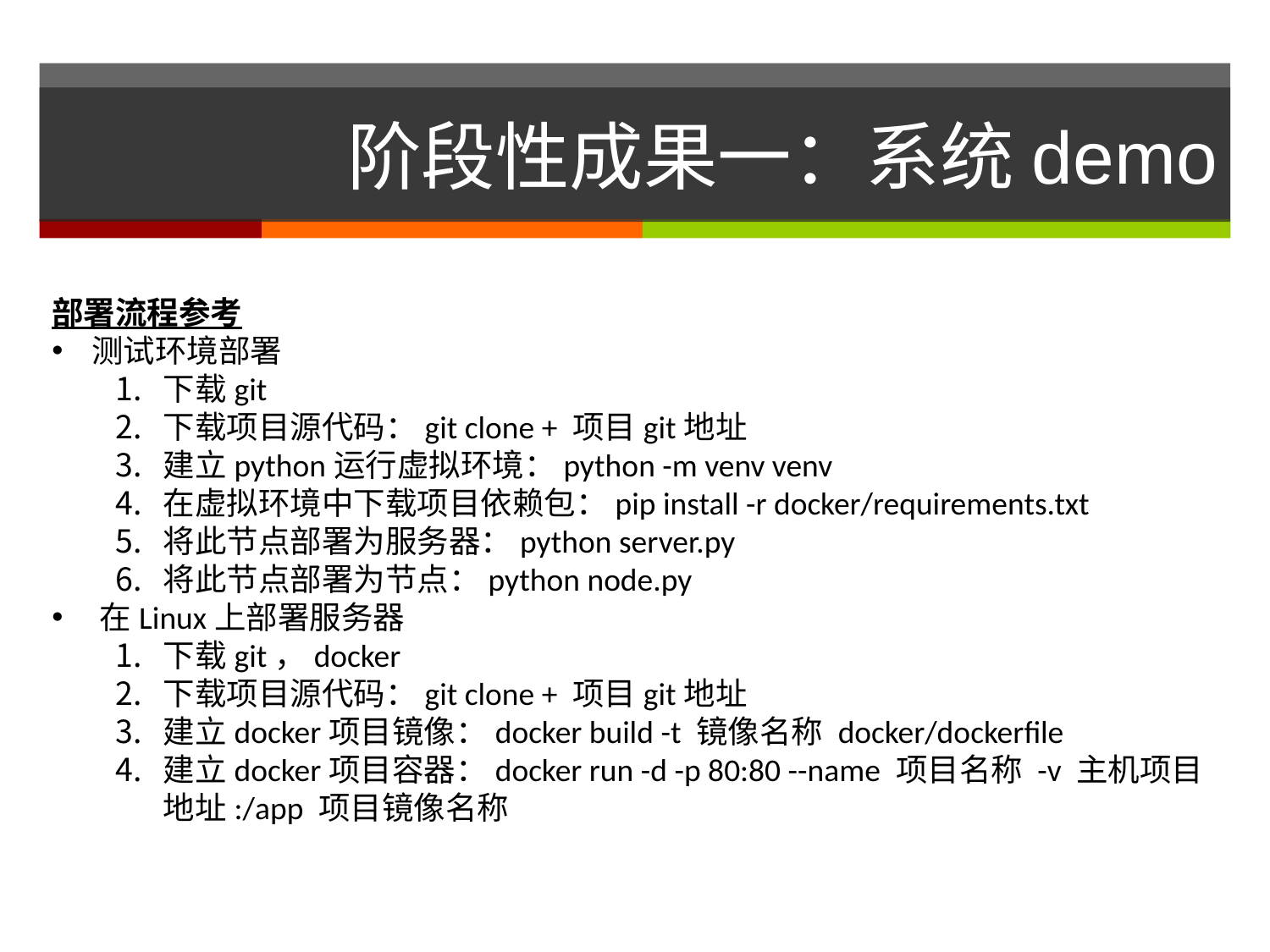

# 阶段性成果一：系统demo
部署流程参考
测试环境部署
下载git
下载项目源代码：git clone + 项目git地址
建立python运行虚拟环境：python -m venv venv
在虚拟环境中下载项目依赖包：pip install -r docker/requirements.txt
将此节点部署为服务器：python server.py
将此节点部署为节点：python node.py
在Linux上部署服务器
下载git，docker
下载项目源代码：git clone + 项目git地址
建立docker项目镜像：docker build -t 镜像名称 docker/dockerfile
建立docker项目容器：docker run -d -p 80:80 --name 项目名称 -v 主机项目地址:/app 项目镜像名称